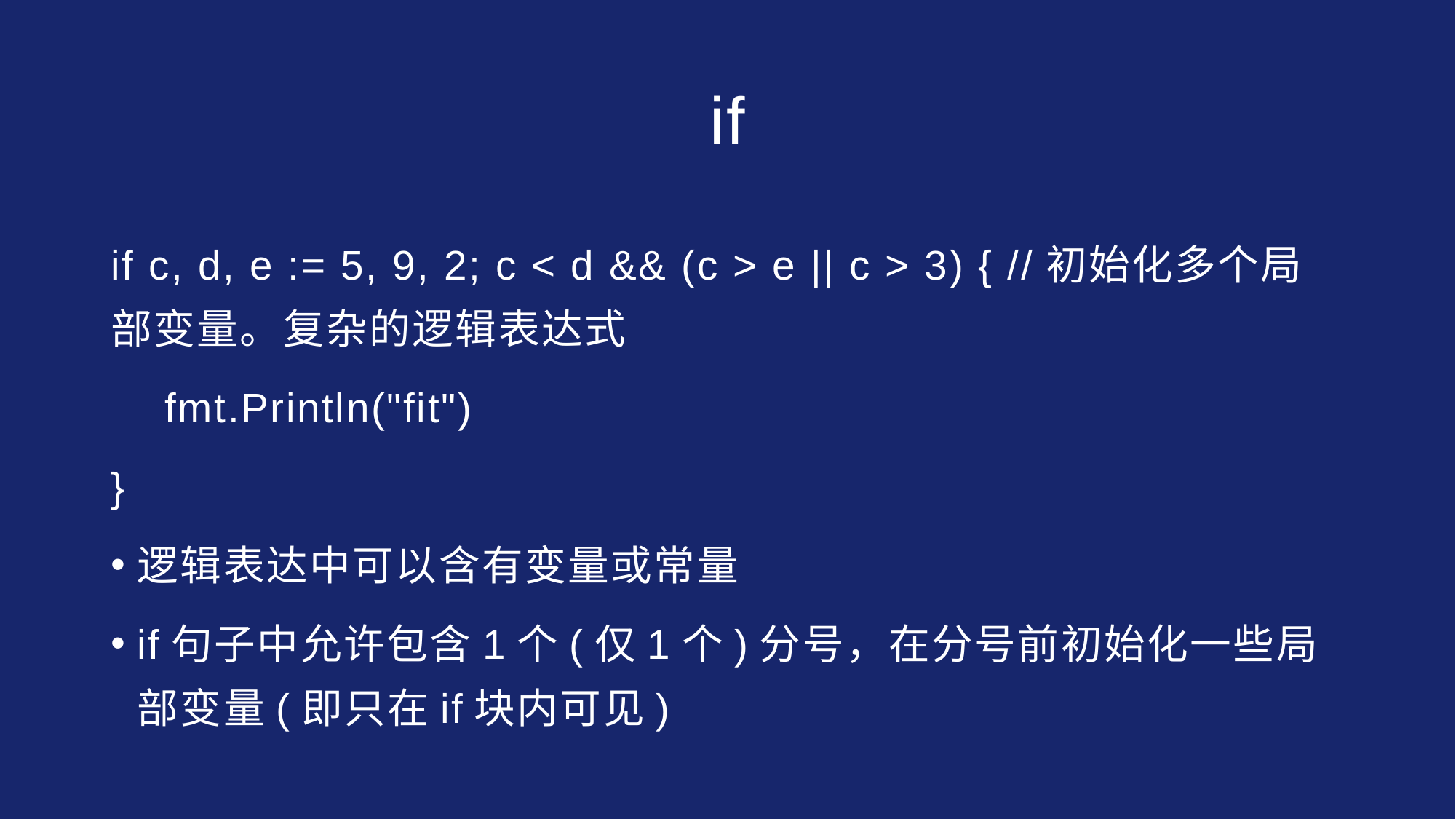

# if
if c, d, e := 5, 9, 2; c < d && (c > e || c > 3) { //初始化多个局部变量。复杂的逻辑表达式
    fmt.Println("fit")
}
逻辑表达中可以含有变量或常量
if句子中允许包含1个(仅1个)分号，在分号前初始化一些局部变量(即只在if块内可见)